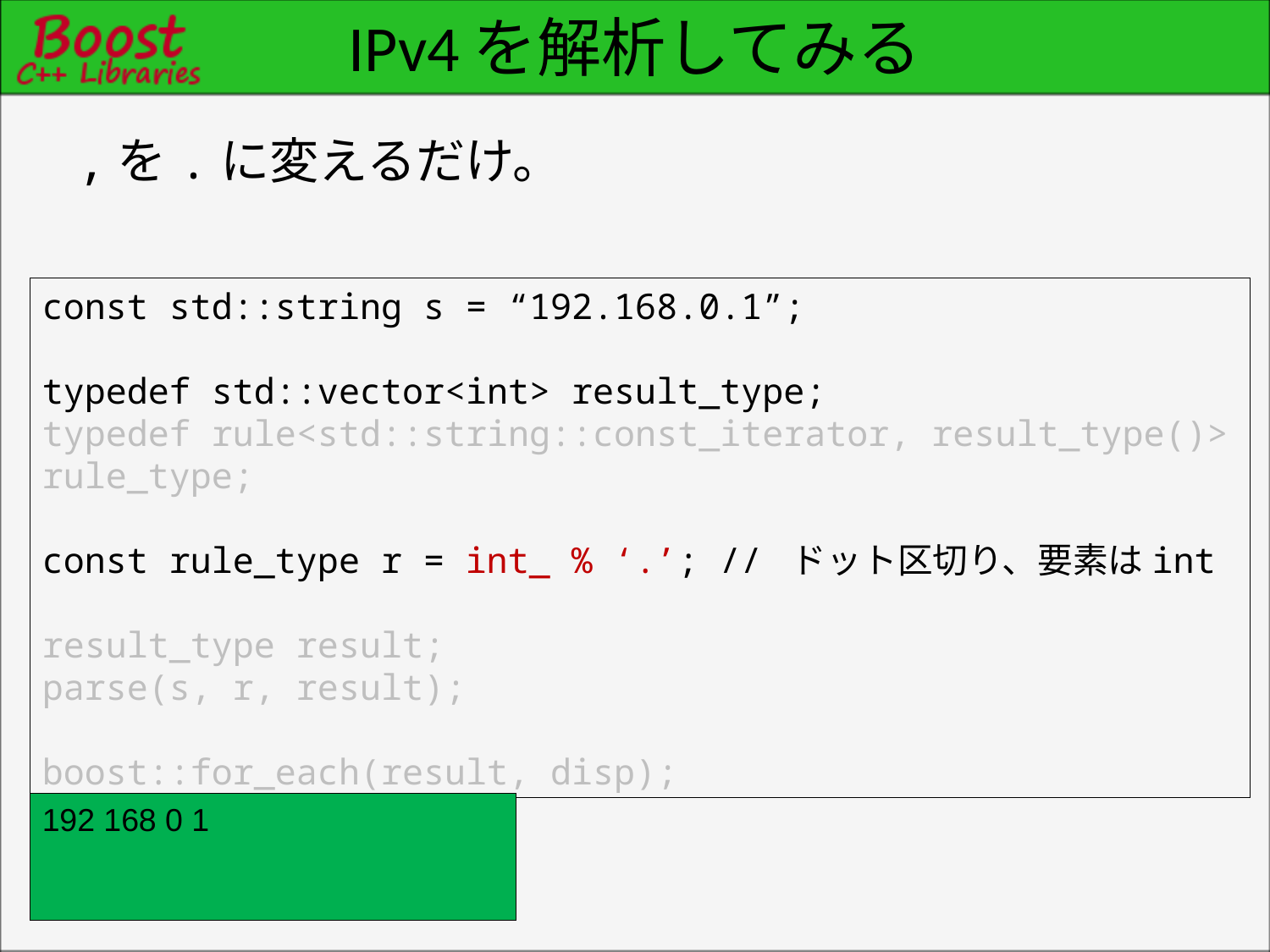

# IPv4を解析してみる
,を.に変えるだけ。
const std::string s = “192.168.0.1”;

typedef std::vector<int> result_type;
typedef rule<std::string::const_iterator, result_type()> rule_type;

const rule_type r = int_ % ‘.’; // ドット区切り、要素はint

result_type result;
parse(s, r, result);

boost::for_each(result, disp);
192 168 0 1